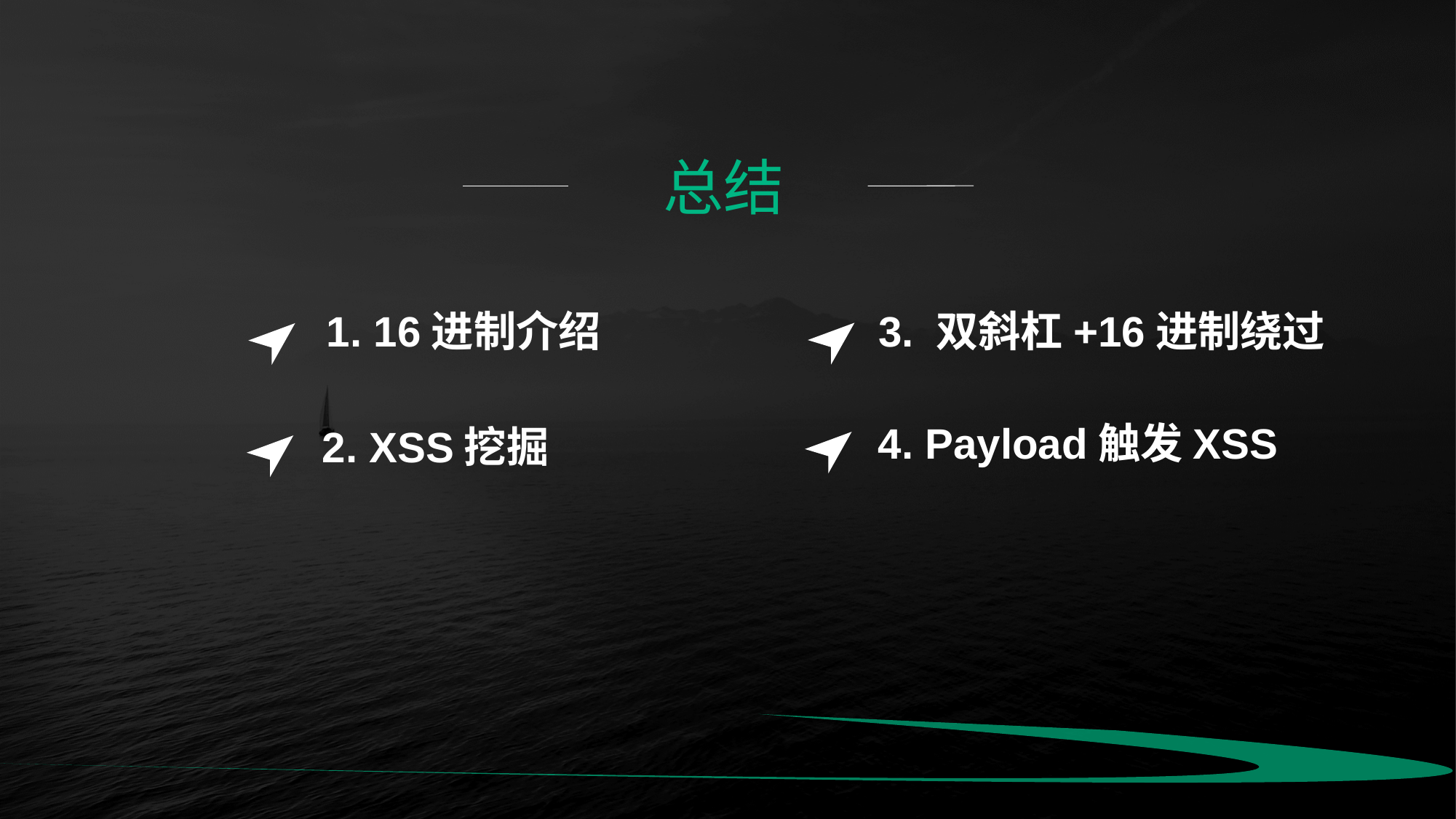

总结
3. 双斜杠+16进制绕过

4. Payload触发XSS

1. 16进制介绍

2. XSS挖掘